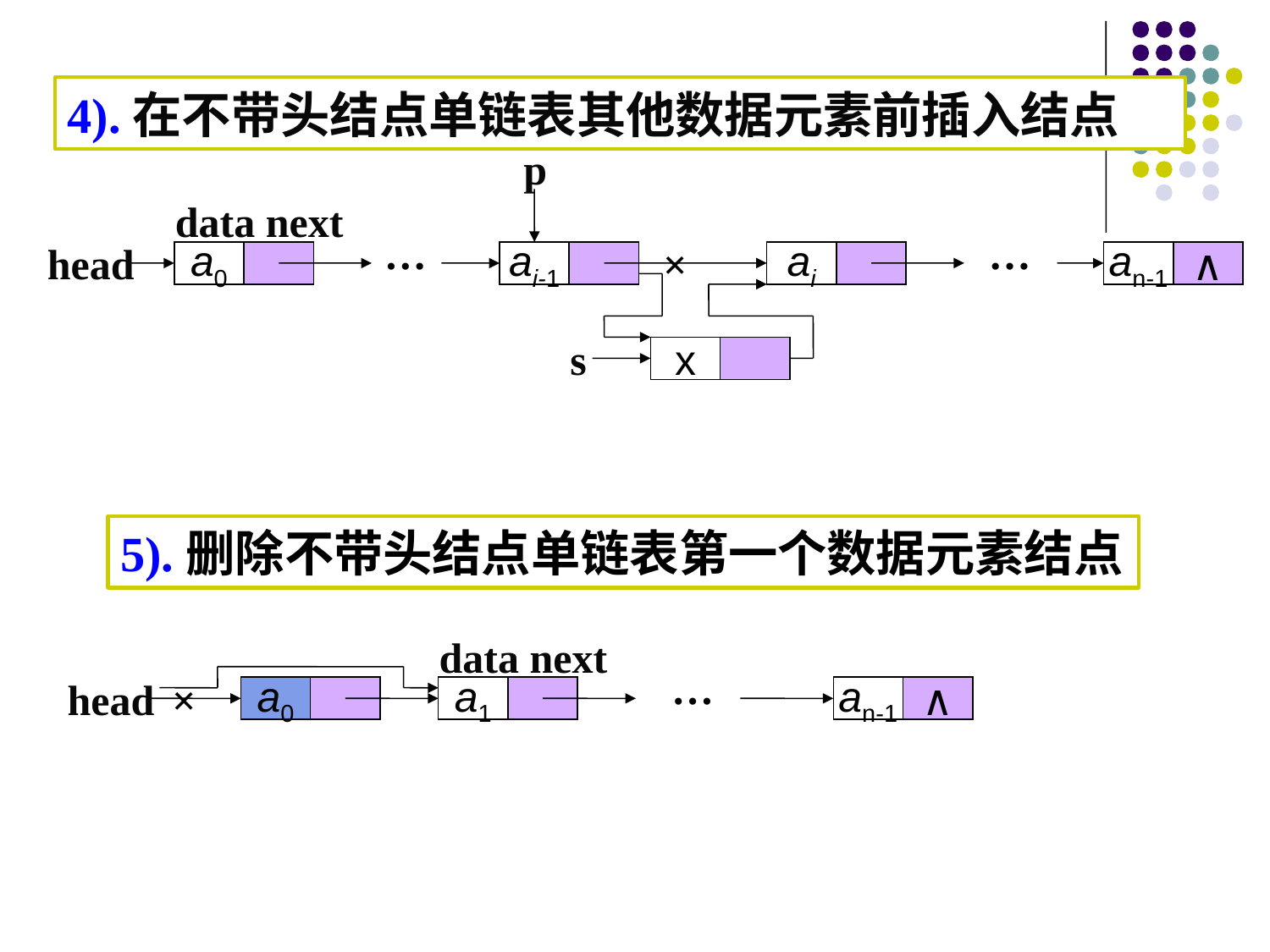

4).在不带头结点单链表其他数据元素前插入结点
p
data next

…
…
head
×
a0

ai-1

ai

an-1
∧

s

x

5).删除不带头结点单链表第一个数据元素结点
data next
…
head
×

a0

a1

an-1
∧